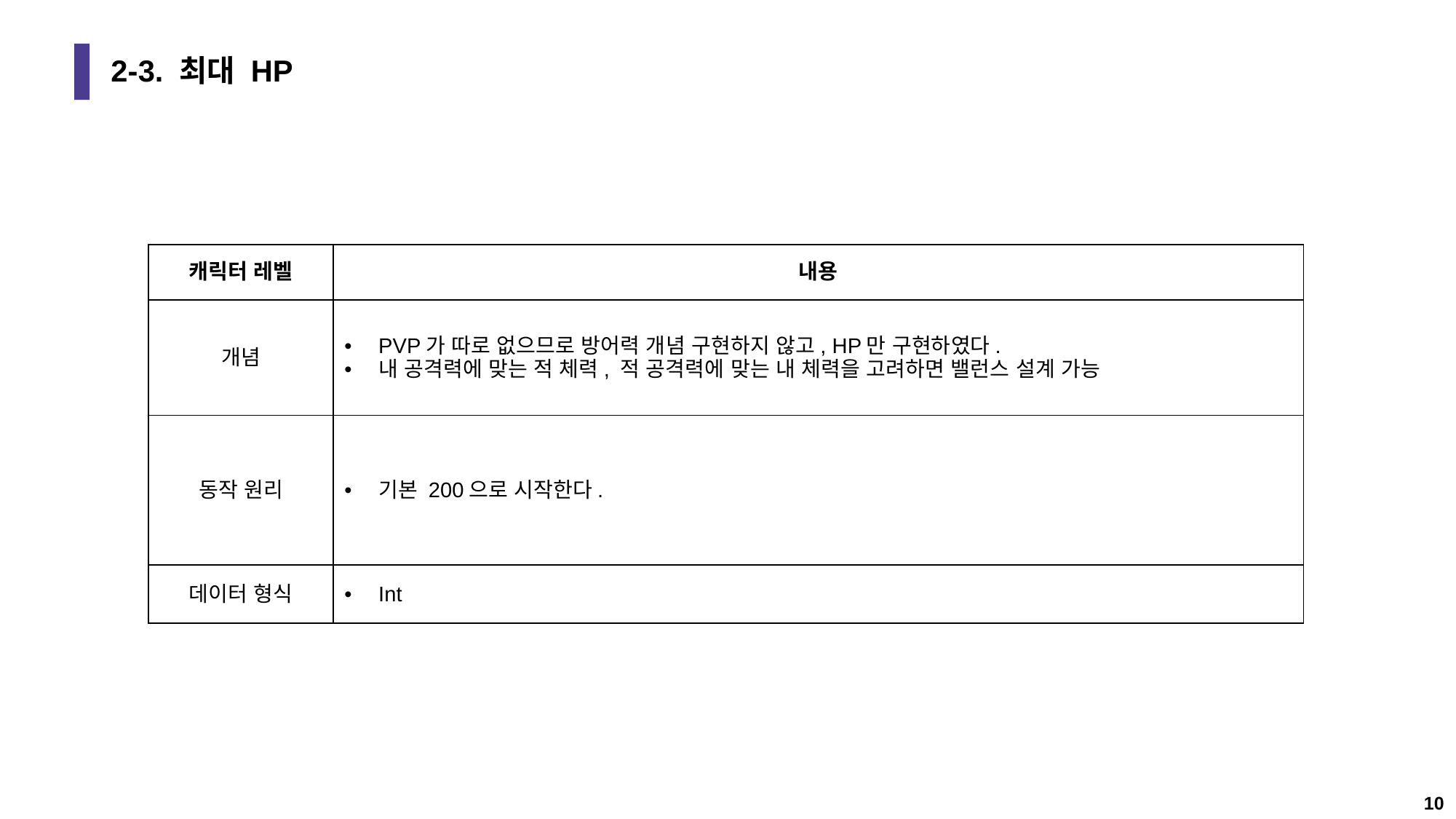

# 2-3. 최대 HP
| 캐릭터 레벨 | 내용 |
| --- | --- |
| 개념 | PVP가 따로 없으므로 방어력 개념 구현하지 않고, HP만 구현하였다. 내 공격력에 맞는 적 체력, 적 공격력에 맞는 내 체력을 고려하면 밸런스 설계 가능 |
| 동작 원리 | 기본 200으로 시작한다. |
| 데이터 형식 | Int |